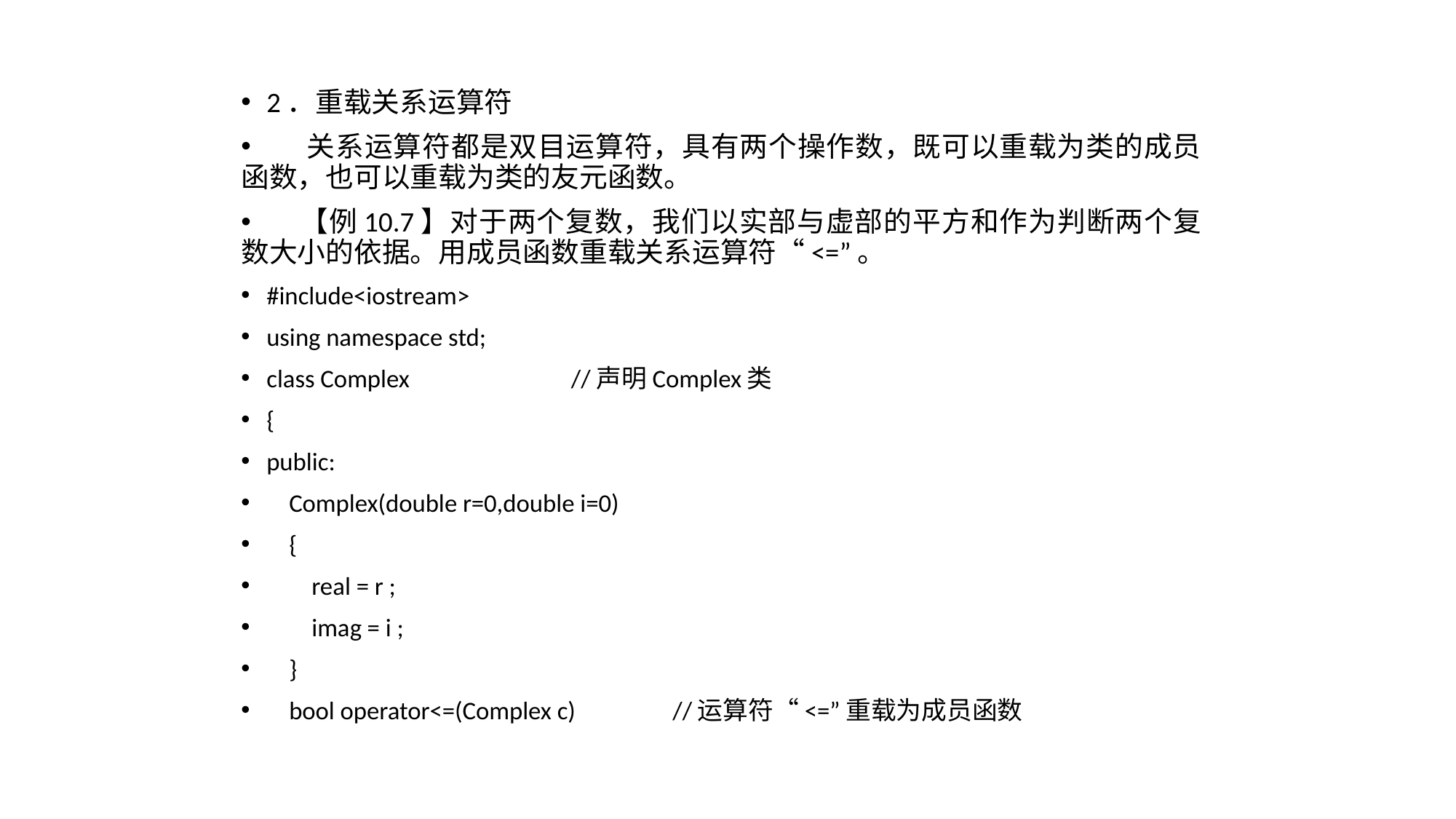

2．重载关系运算符
       关系运算符都是双目运算符，具有两个操作数，既可以重载为类的成员函数，也可以重载为类的友元函数。
      【例10.7】对于两个复数，我们以实部与虚部的平方和作为判断两个复数大小的依据。用成员函数重载关系运算符“<=”。
#include<iostream>
using namespace std;
class Complex			               	//声明Complex类
{
public:
    Complex(double r=0,double i=0)
    {
        real = r ;
        imag = i ;
    }
    bool operator<=(Complex c)           	//运算符“<=”重载为成员函数